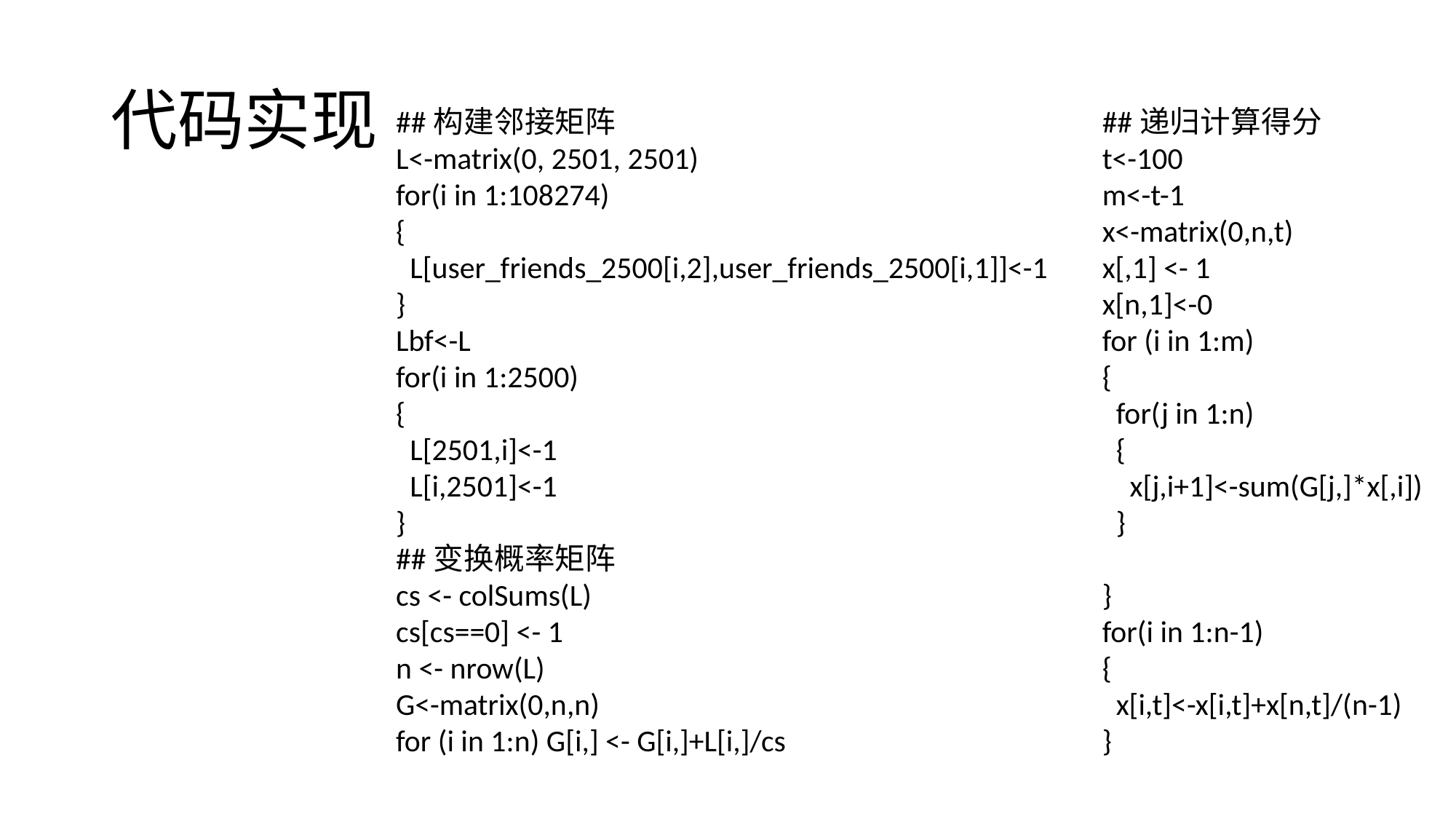

# 代码实现
##构建邻接矩阵
L<-matrix(0, 2501, 2501)
for(i in 1:108274)
{
  L[user_friends_2500[i,2],user_friends_2500[i,1]]<-1
}
Lbf<-L
for(i in 1:2500)
{
  L[2501,i]<-1
  L[i,2501]<-1
}
##变换概率矩阵
cs <- colSums(L)
cs[cs==0] <- 1
n <- nrow(L)
G<-matrix(0,n,n)
for (i in 1:n) G[i,] <- G[i,]+L[i,]/cs
##递归计算得分
t<-100
m<-t-1
x<-matrix(0,n,t)
x[,1] <- 1
x[n,1]<-0
for (i in 1:m)
{
  for(j in 1:n)
  {
    x[j,i+1]<-sum(G[j,]*x[,i])
  }

}
for(i in 1:n-1)
{
  x[i,t]<-x[i,t]+x[n,t]/(n-1)
}